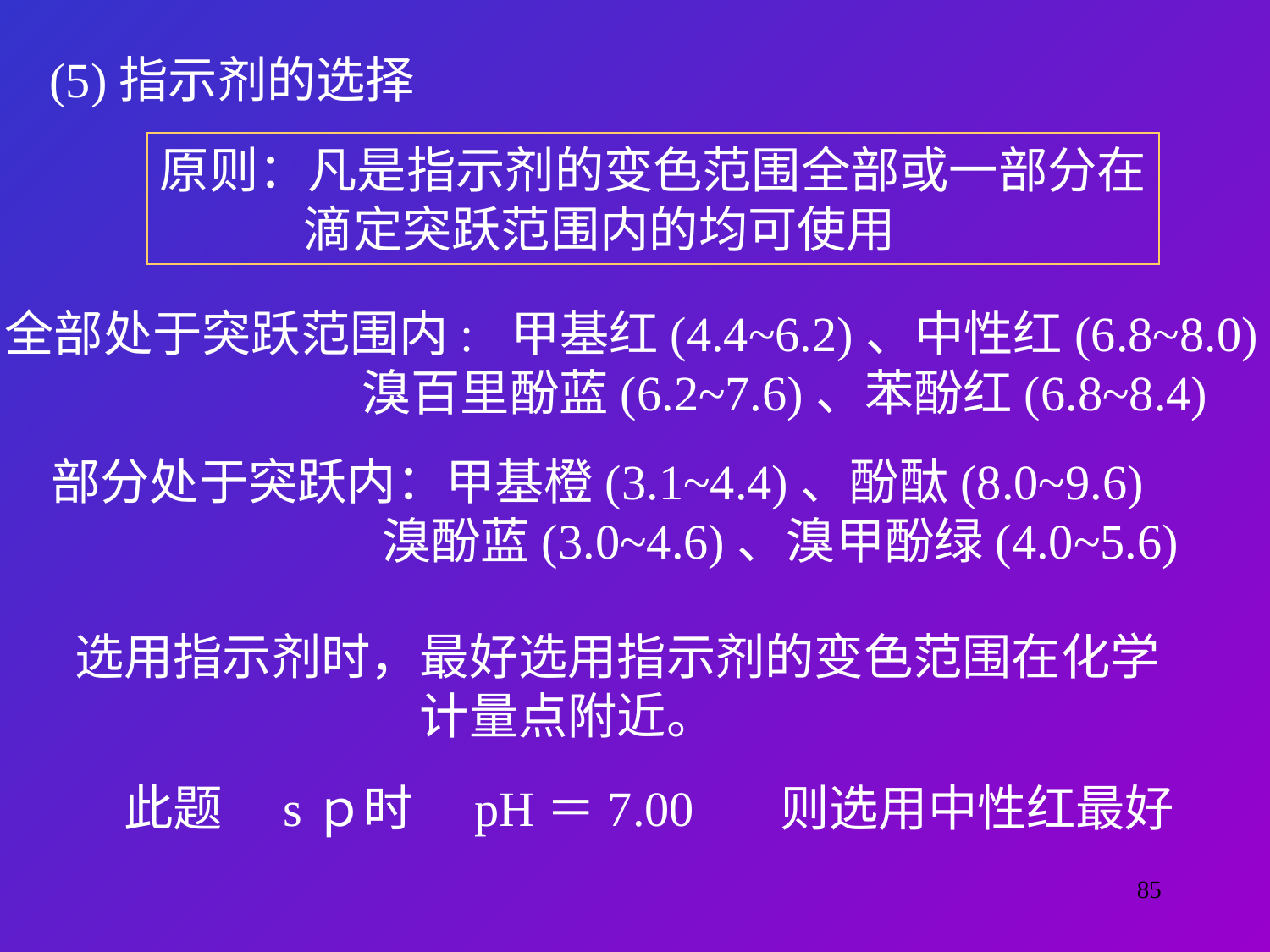

(5)指示剂的选择
原则：凡是指示剂的变色范围全部或一部分在
            滴定突跃范围内的均可使用
全部处于突跃范围内:  甲基红(4.4~6.2)、中性红(6.8~8.0)
　　　                   溴百里酚蓝(6.2~7.6)、苯酚红(6.8~8.4)
部分处于突跃内：甲基橙(3.1~4.4)、酚酞(8.0~9.6)
                             溴酚蓝(3.0~4.6)、溴甲酚绿(4.0~5.6)
选用指示剂时，最好选用指示剂的变色范围在化学
　　　　　　　计量点附近。
此题　sｐ时　pH＝7.00  　则选用中性红最好
85